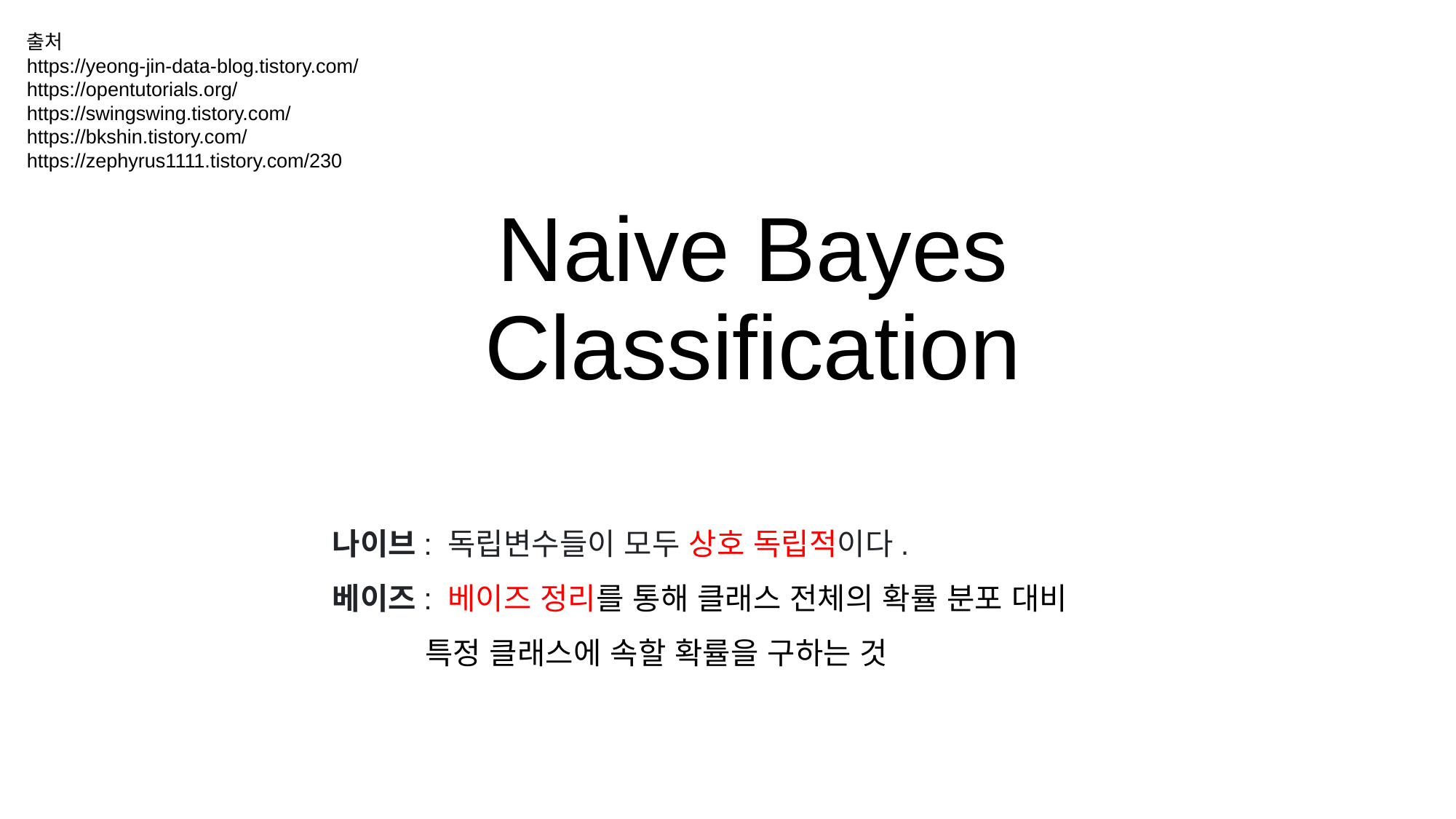

출처
https://yeong-jin-data-blog.tistory.com/
https://opentutorials.org/
https://swingswing.tistory.com/
https://bkshin.tistory.com/
https://zephyrus1111.tistory.com/230
# Naive Bayes Classification
나이브: 독립변수들이 모두 상호 독립적이다.
베이즈: 베이즈 정리를 통해 클래스 전체의 확률 분포 대비
          특정 클래스에 속할 확률을 구하는 것